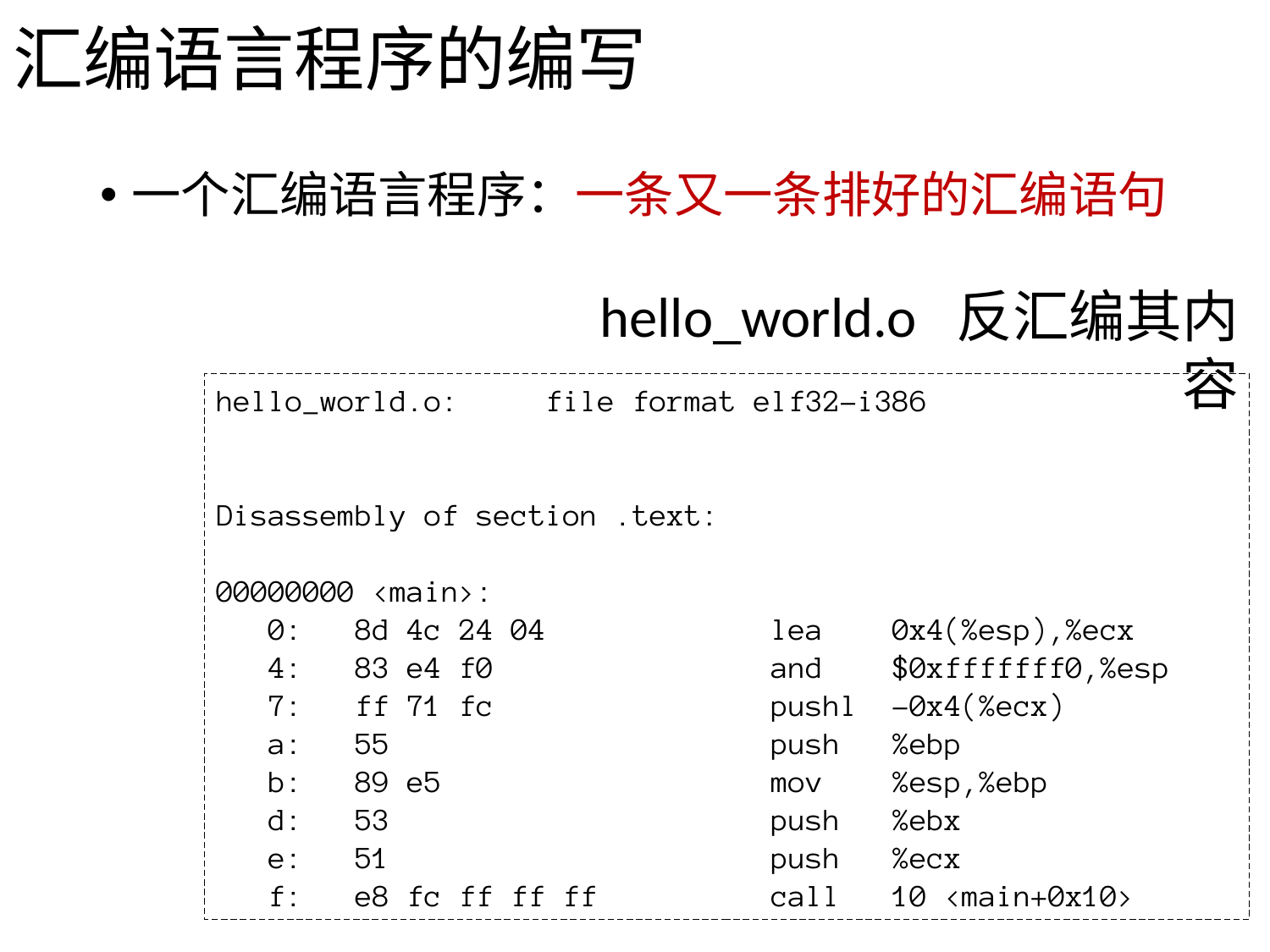

# 汇编语言程序的编写
一个汇编语言程序：一条又一条排好的汇编语句
hello_world.o  反汇编其内容
hello_world.o:     file format elf32-i386

Disassembly of section .text:

00000000 <main>:
   0:   8d 4c 24 04             lea    0x4(%esp),%ecx
   4:   83 e4 f0                and    $0xfffffff0,%esp
   7:   ff 71 fc                pushl  -0x4(%ecx)
   a:   55                      push   %ebp
   b:   89 e5                   mov    %esp,%ebp
   d:   53                      push   %ebx
   e:   51                      push   %ecx
   f:   e8 fc ff ff ff          call   10 <main+0x10>